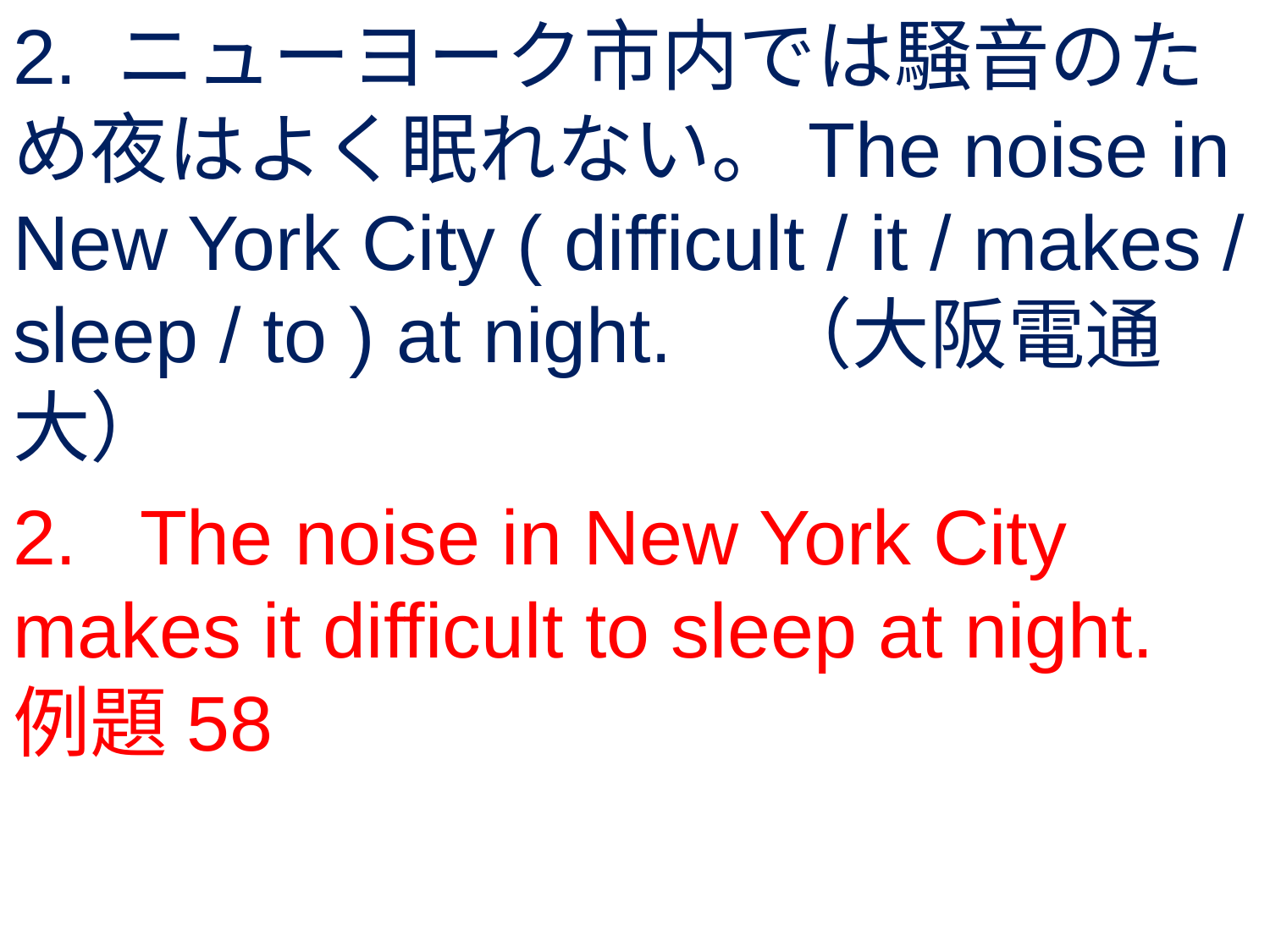

# 2. ニューヨーク市内では騒音のため夜はよく眠れない。The noise in New York City ( difficult / it / makes / sleep / to ) at night.	（大阪電通大）
2.	The noise in New York City makes it difficult to sleep at night. 例題58